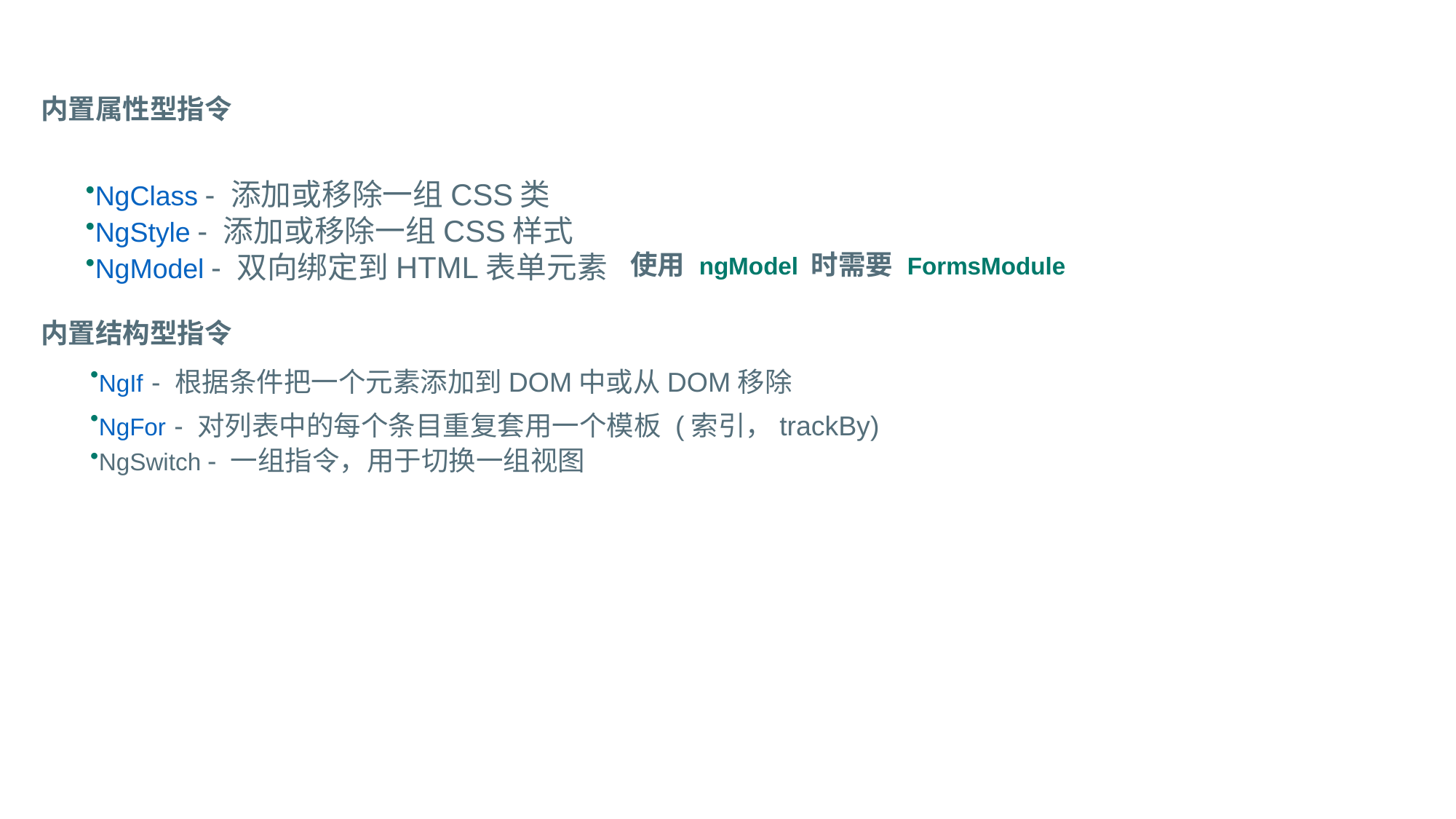

内置属性型指令
NgClass - 添加或移除一组CSS类
NgStyle - 添加或移除一组CSS样式
NgModel - 双向绑定到HTML表单元素
使用 ngModel 时需要 FormsModule
内置结构型指令
NgIf - 根据条件把一个元素添加到DOM中或从DOM移除
NgFor - 对列表中的每个条目重复套用一个模板 (索引，trackBy)
NgSwitch - 一组指令，用于切换一组视图